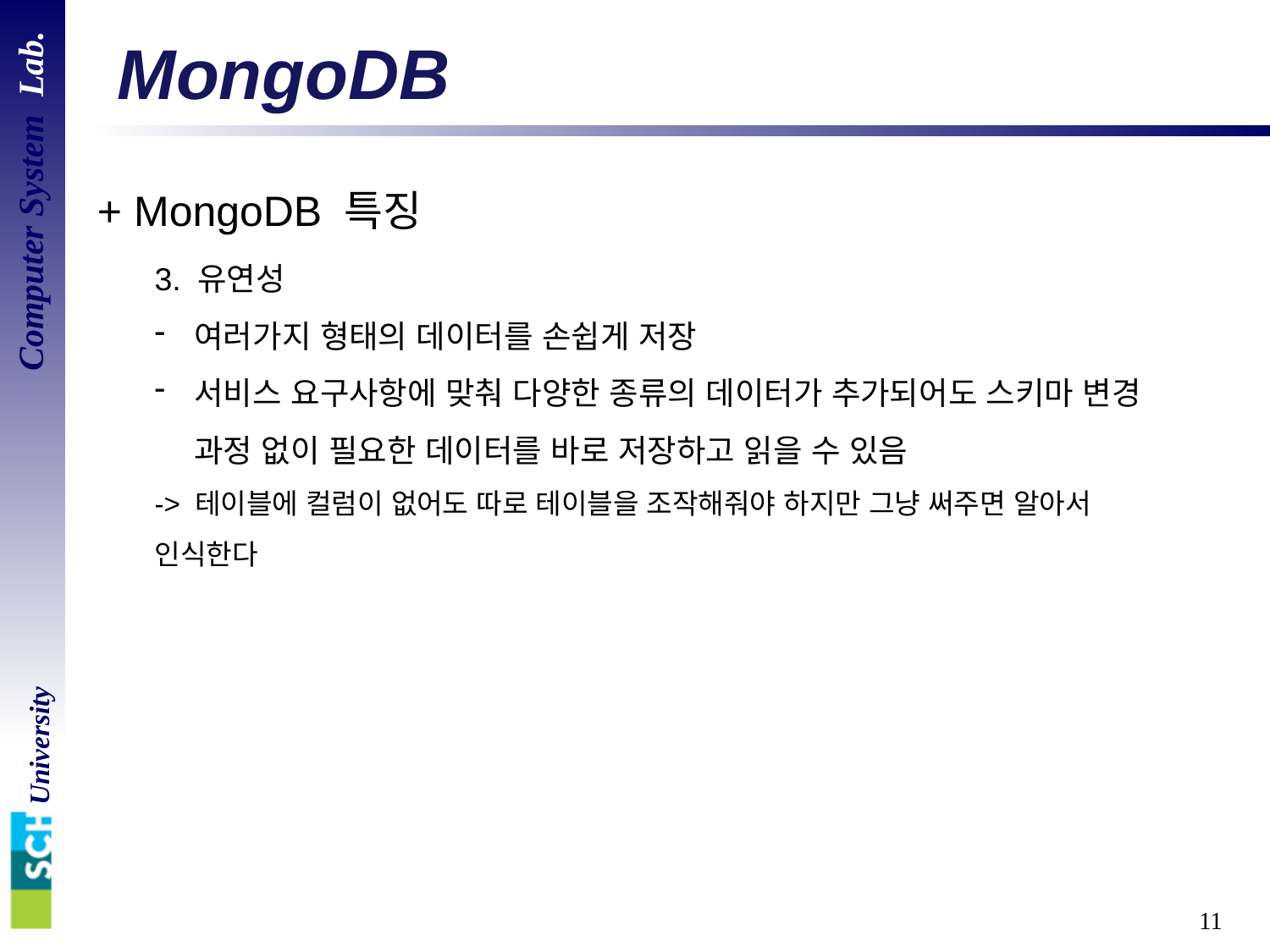

# MongoDB
+ MongoDB 특징
3. 유연성
여러가지 형태의 데이터를 손쉽게 저장
서비스 요구사항에 맞춰 다양한 종류의 데이터가 추가되어도 스키마 변경 과정 없이 필요한 데이터를 바로 저장하고 읽을 수 있음
-> 테이블에 컬럼이 없어도 따로 테이블을 조작해줘야 하지만 그냥 써주면 알아서 인식한다